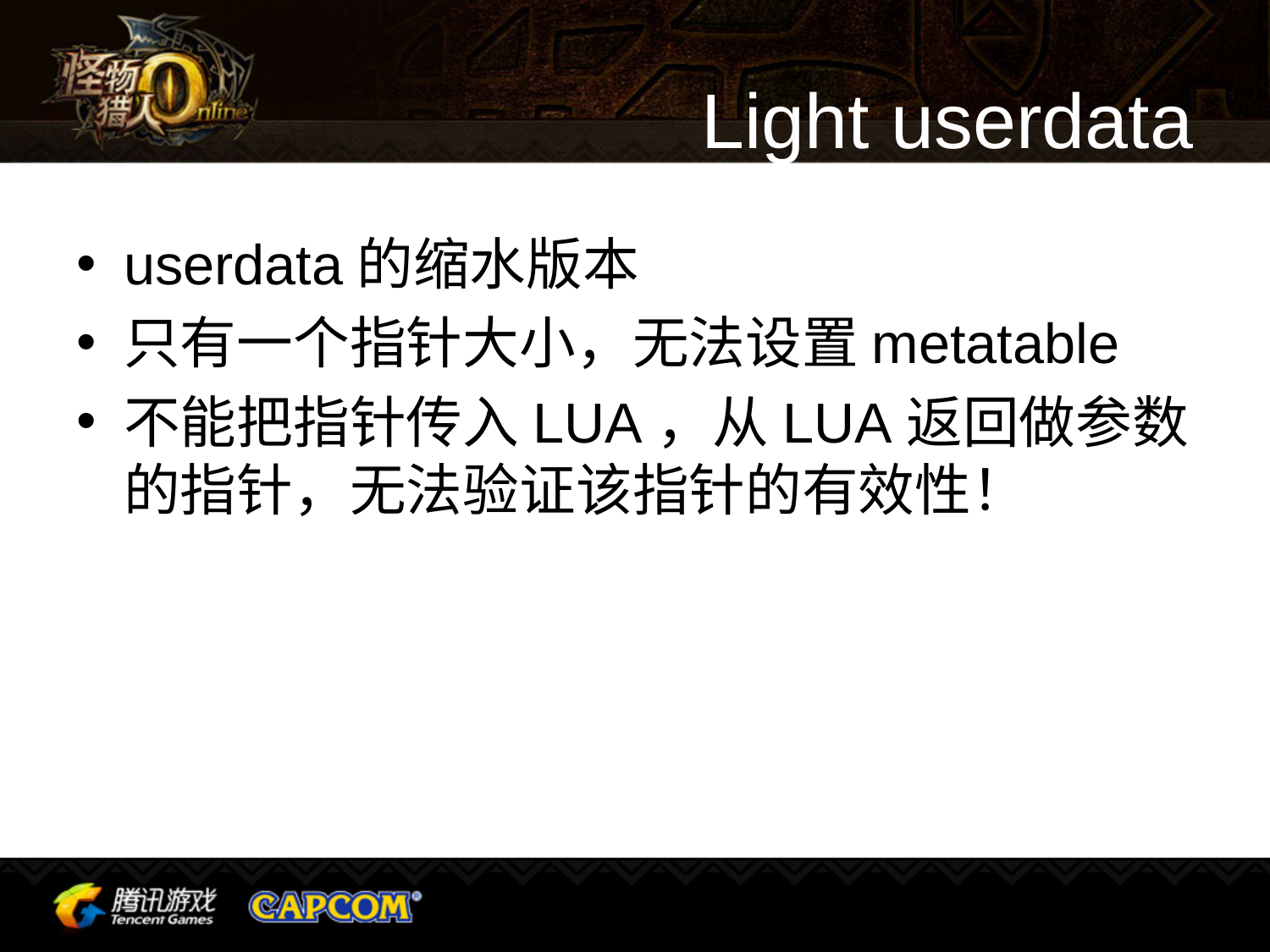

# Light userdata
userdata的缩水版本
只有一个指针大小，无法设置metatable
不能把指针传入LUA，从LUA返回做参数的指针，无法验证该指针的有效性！